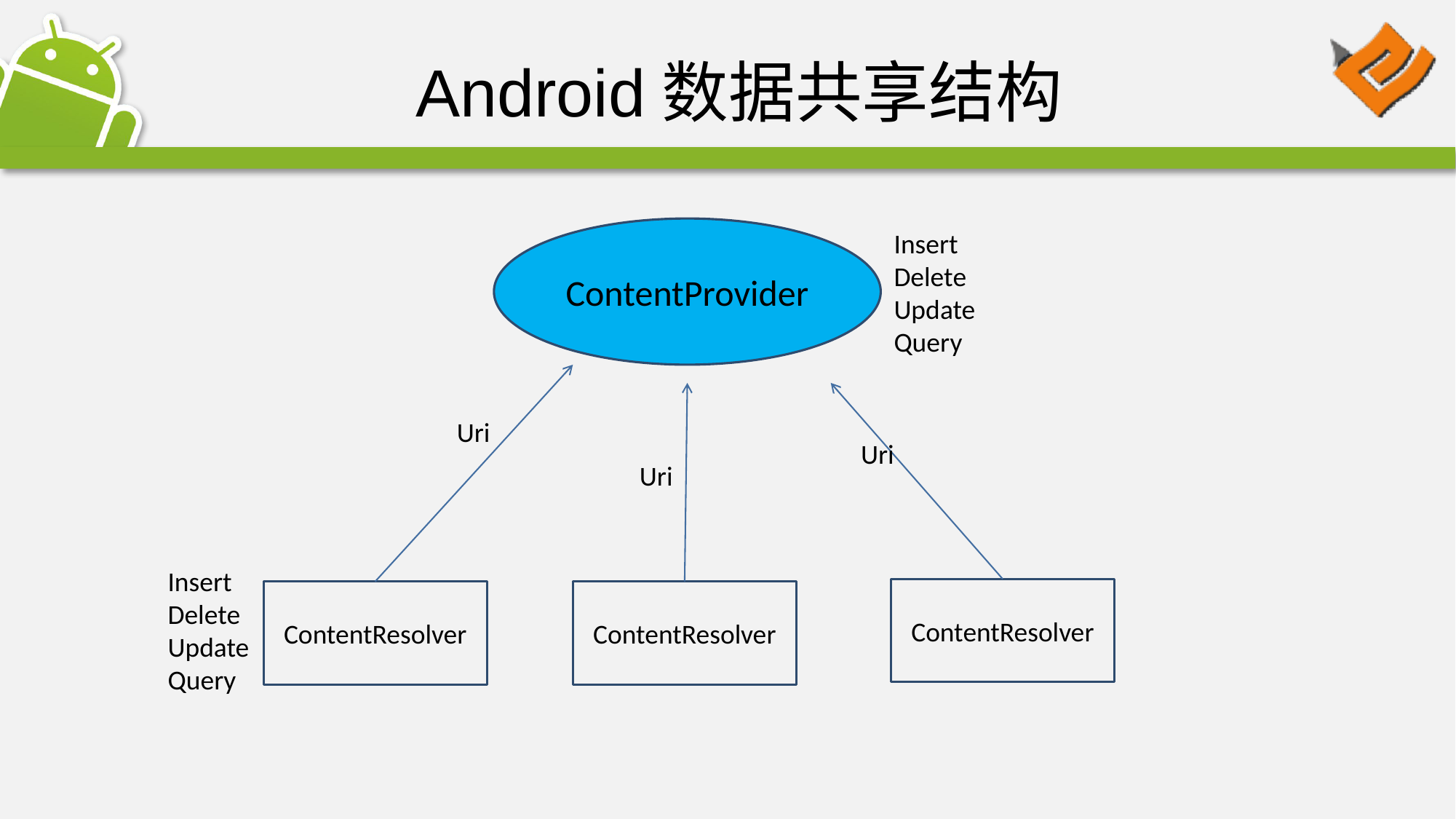

# Android数据共享结构
ContentProvider
Insert
Delete
Update
Query
Uri
Uri
Uri
Insert
Delete
Update
Query
ContentResolver
ContentResolver
ContentResolver